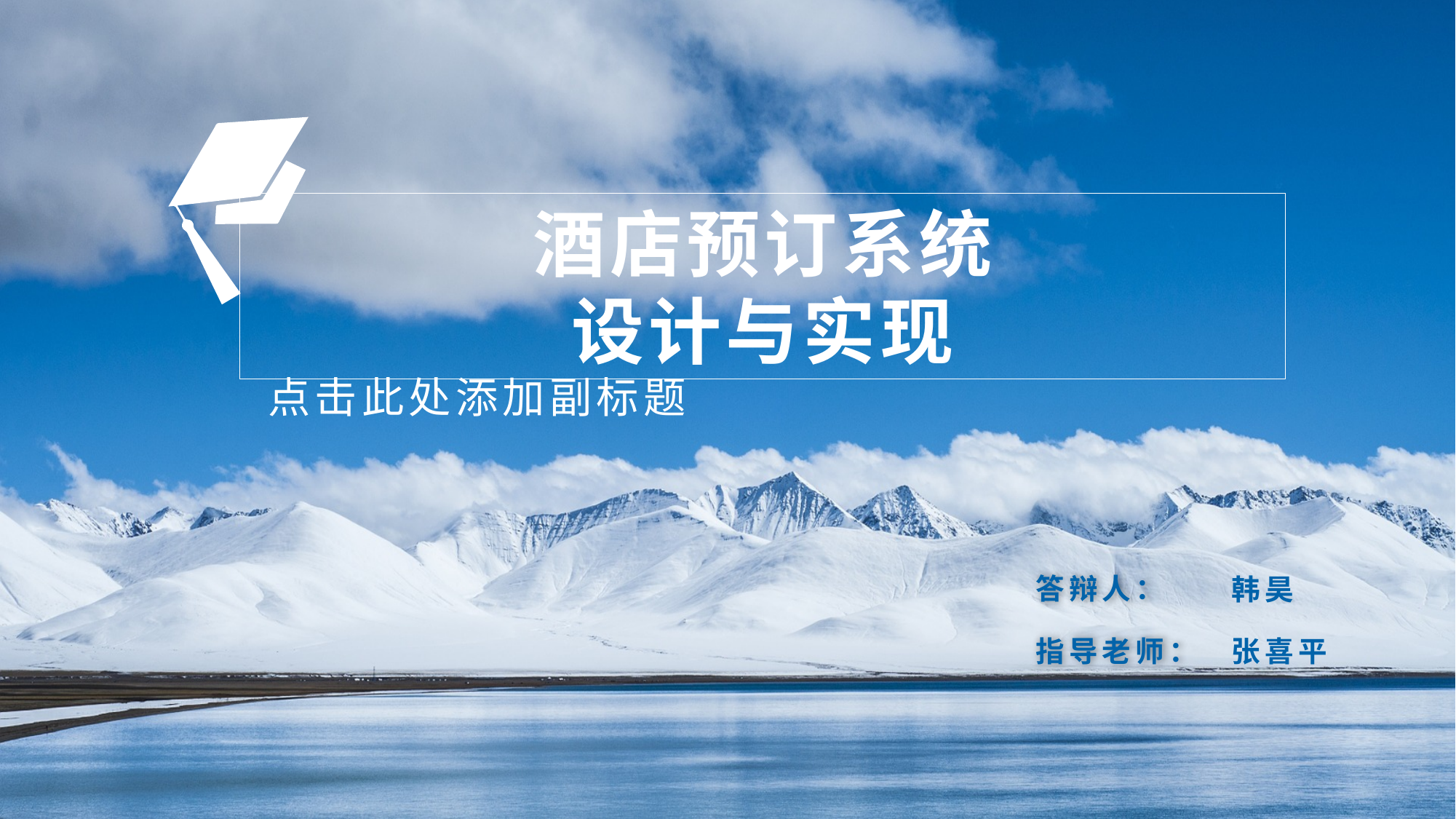

酒店预订系统
设计与实现
点击此处添加副标题
答辩人：
韩昊
指导老师：
张喜平